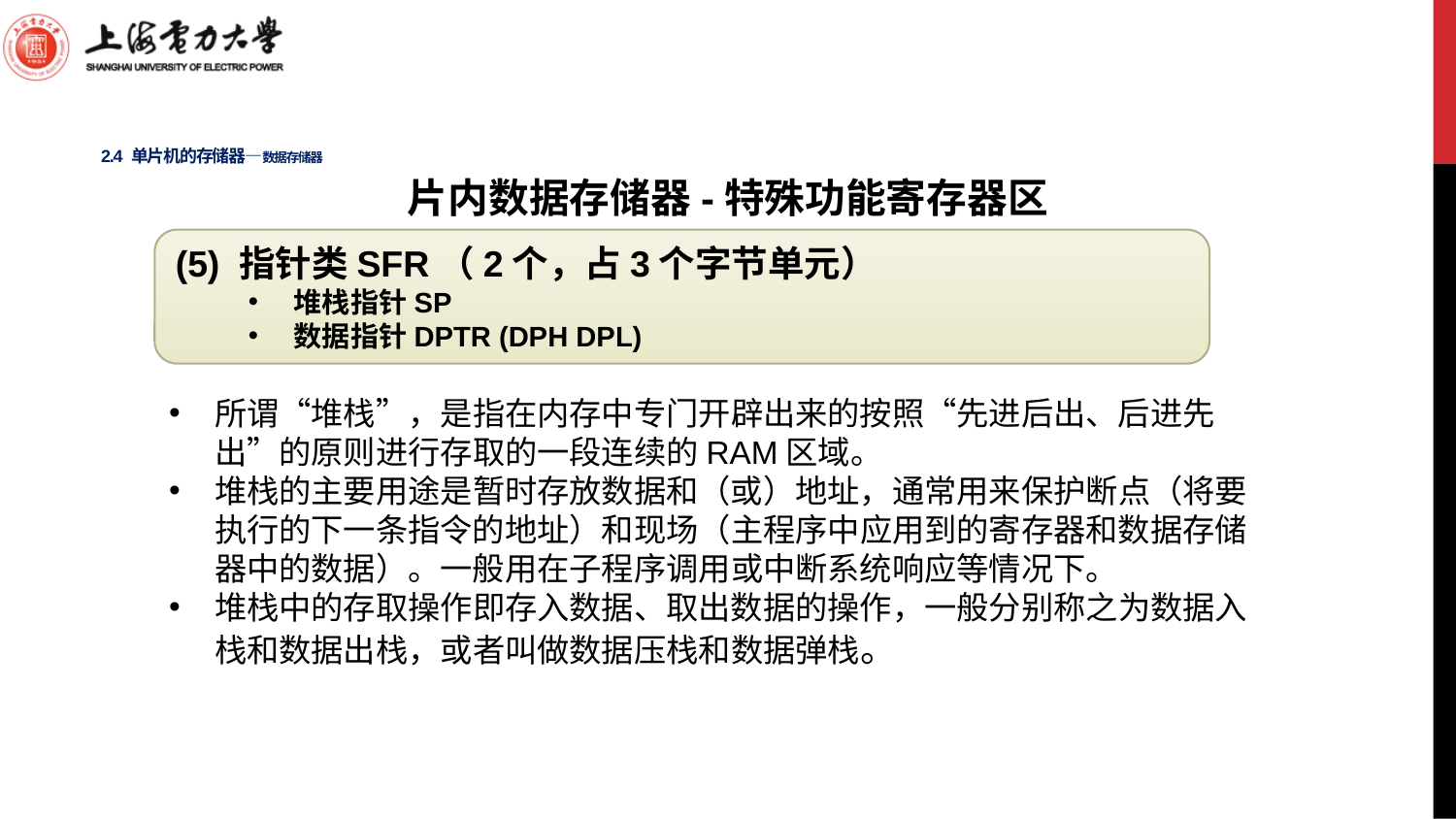

# 2.4  单片机的存储器—数据存储器
片内数据存储器-特殊功能寄存器区
(5) 指针类SFR（2个，占3个字节单元）
堆栈指针SP
数据指针DPTR (DPH DPL)
所谓“堆栈”，是指在内存中专门开辟出来的按照“先进后出、后进先出”的原则进行存取的一段连续的RAM区域。
堆栈的主要用途是暂时存放数据和（或）地址，通常用来保护断点（将要执行的下一条指令的地址）和现场（主程序中应用到的寄存器和数据存储器中的数据）。一般用在子程序调用或中断系统响应等情况下。
堆栈中的存取操作即存入数据、取出数据的操作，一般分别称之为数据入栈和数据出栈，或者叫做数据压栈和数据弹栈。